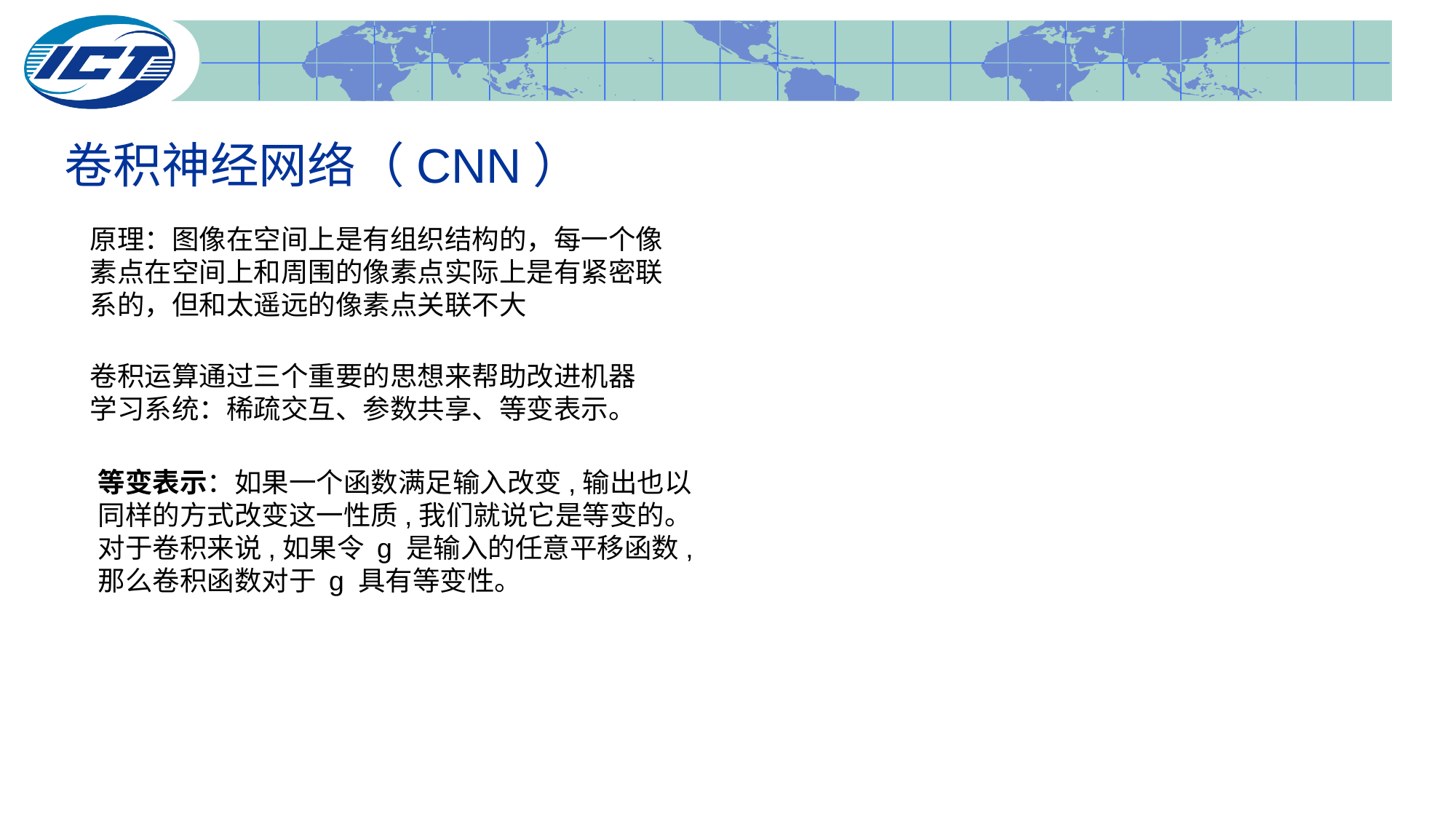

# 卷积神经网络（CNN）
原理：图像在空间上是有组织结构的，每一个像素点在空间上和周围的像素点实际上是有紧密联系的，但和太遥远的像素点关联不大
卷积运算通过三个重要的思想来帮助改进机器学习系统：稀疏交互、参数共享、等变表示。

等变表示：如果一个函数满足输入改变,输出也以同样的方式改变这一性质,我们就说它是等变的。对于卷积来说,如果令 g 是输入的任意平移函数,那么卷积函数对于 g 具有等变性。
16